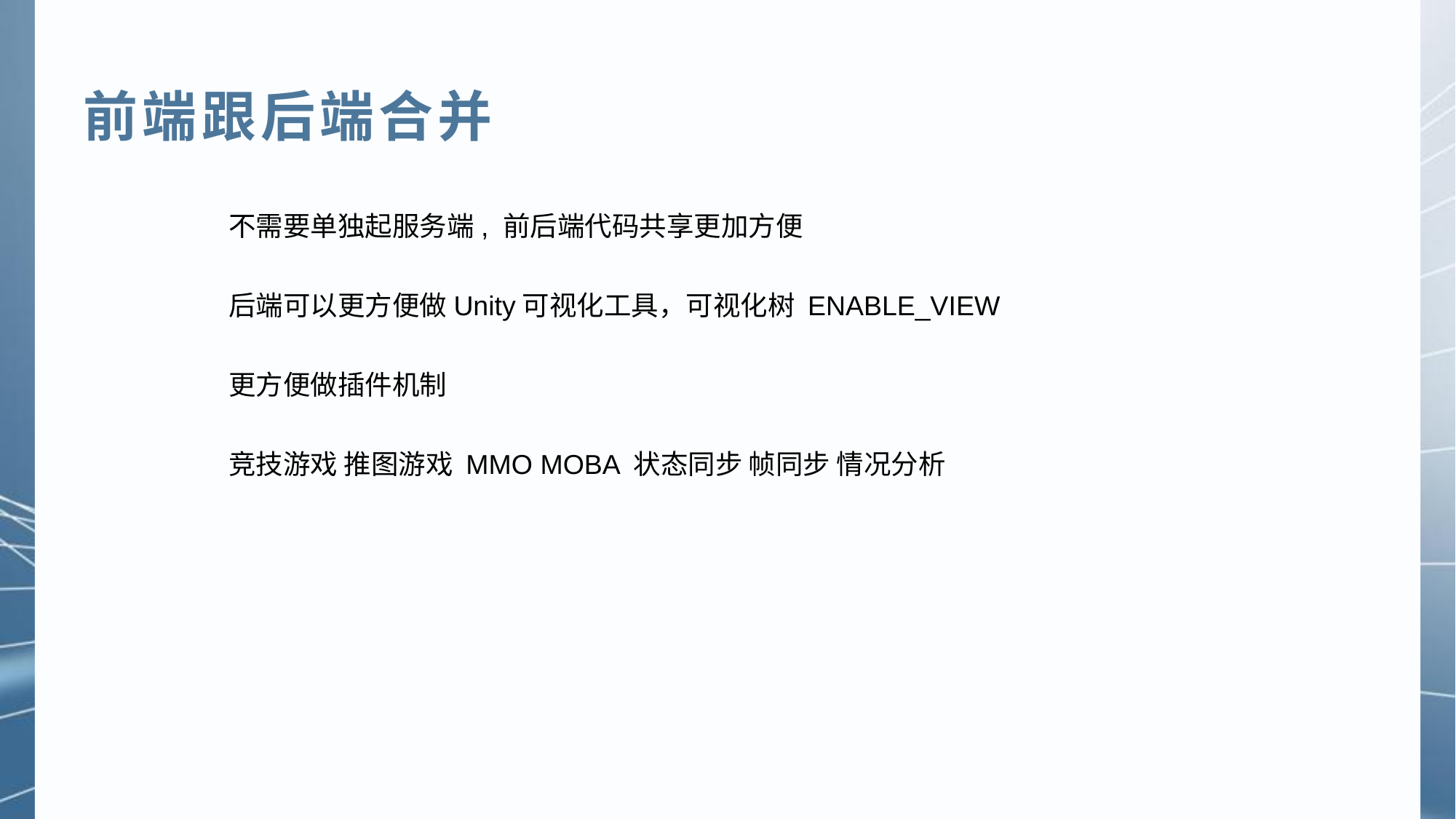

前端跟后端合并
不需要单独起服务端, 前后端代码共享更加方便
后端可以更方便做Unity可视化工具，可视化树 ENABLE_VIEW

更方便做插件机制
竞技游戏 推图游戏 MMO MOBA 状态同步 帧同步 情况分析